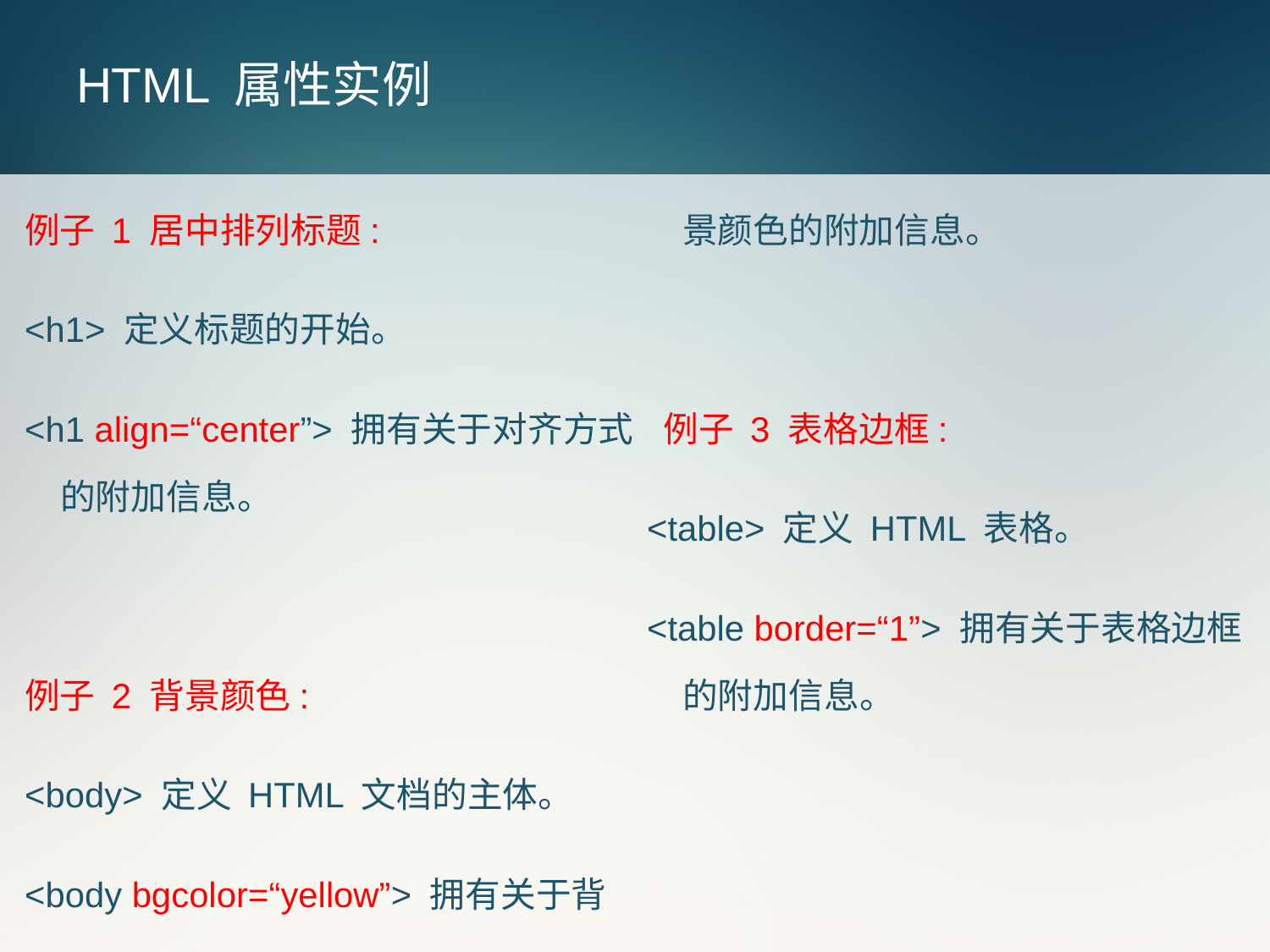

# HTML 属性实例
例子 1 居中排列标题:
<h1> 定义标题的开始。
<h1 align=“center”> 拥有关于对齐方式的附加信息。

例子 2 背景颜色:
<body> 定义 HTML 文档的主体。
<body bgcolor=“yellow”> 拥有关于背景颜色的附加信息。

 例子 3 表格边框:
<table> 定义 HTML 表格。
<table border=“1”> 拥有关于表格边框的附加信息。